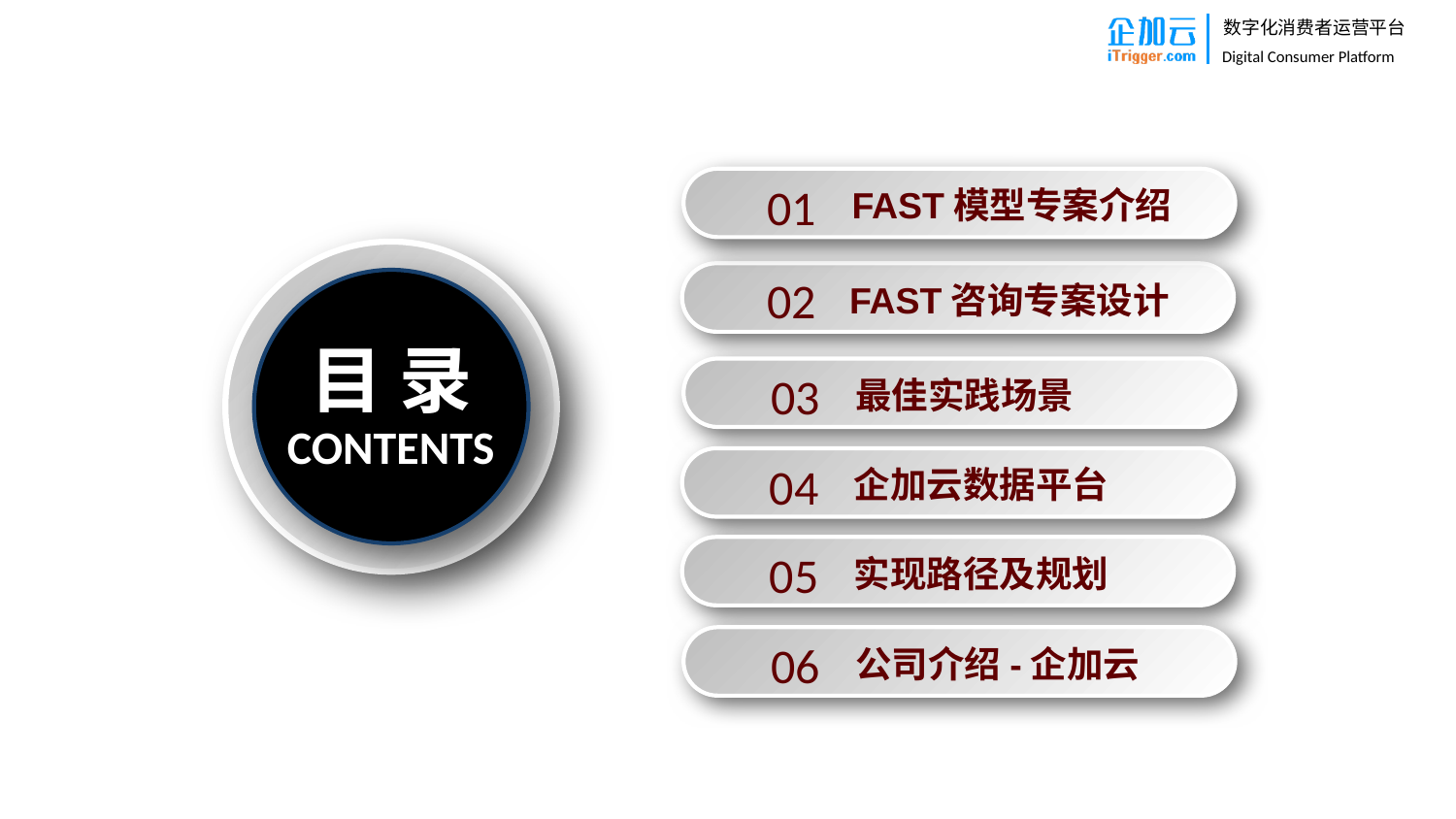

01
FAST模型专案介绍

02

FAST咨询专案设计
目 录

03
最佳实践场景
CONTENTS

04
企加云数据平台

05
实现路径及规划

06
公司介绍-企加云